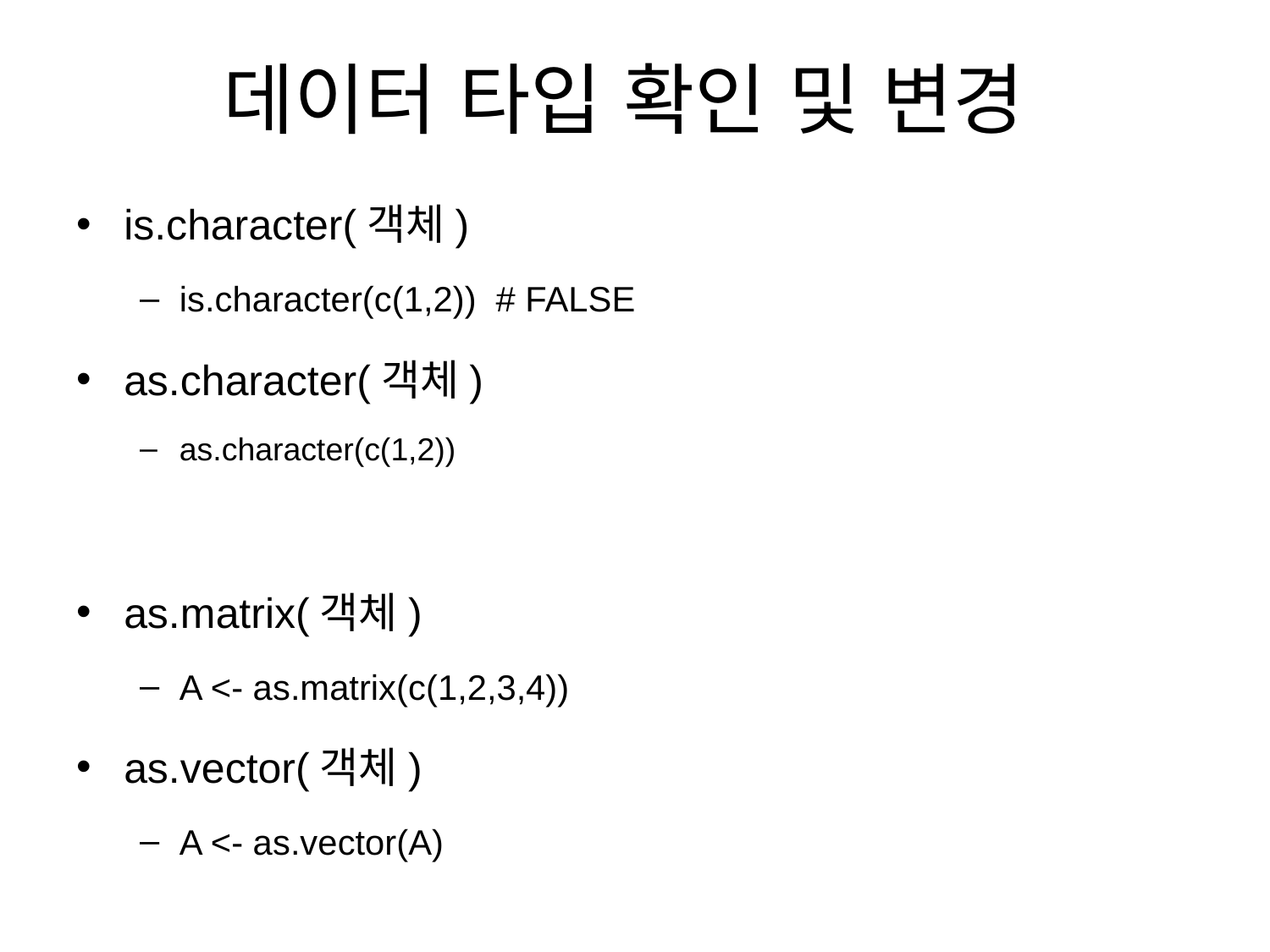

# 데이터 타입 확인 및 변경
is.character(객체)
is.character(c(1,2))  # FALSE
as.character(객체)
as.character(c(1,2))

as.matrix(객체)
A <- as.matrix(c(1,2,3,4))
as.vector(객체)
A <- as.vector(A)